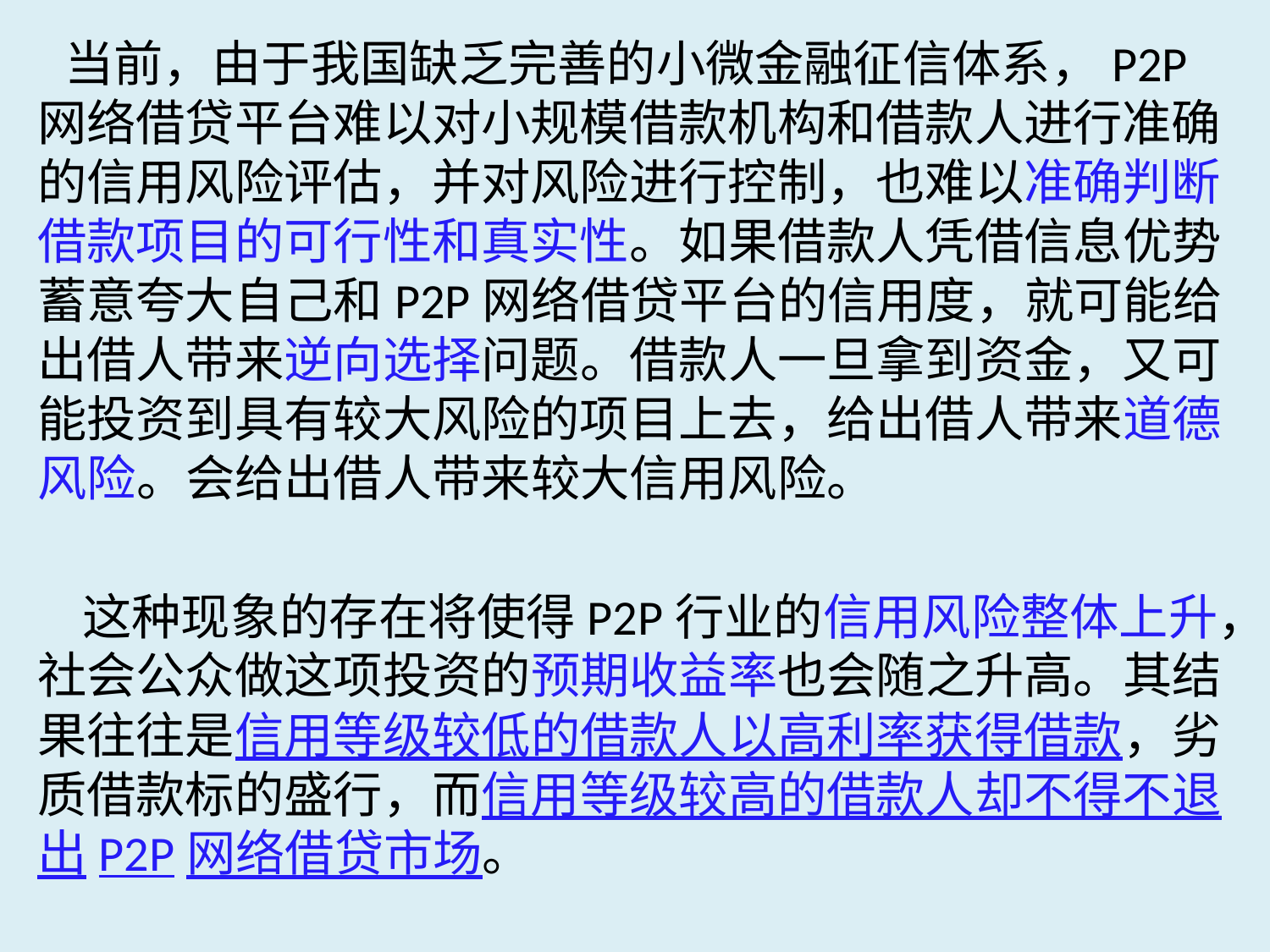

当前，由于我国缺乏完善的小微金融征信体系，P2P网络借贷平台难以对小规模借款机构和借款人进行准确的信用风险评估，并对风险进行控制，也难以准确判断借款项目的可行性和真实性。如果借款人凭借信息优势蓄意夸大自己和P2P网络借贷平台的信用度，就可能给出借人带来逆向选择问题。借款人一旦拿到资金，又可能投资到具有较大风险的项目上去，给出借人带来道德风险。会给出借人带来较大信用风险。

   这种现象的存在将使得P2P行业的信用风险整体上升，社会公众做这项投资的预期收益率也会随之升高。其结果往往是信用等级较低的借款人以高利率获得借款，劣质借款标的盛行，而信用等级较高的借款人却不得不退出P2P网络借贷市场。
17